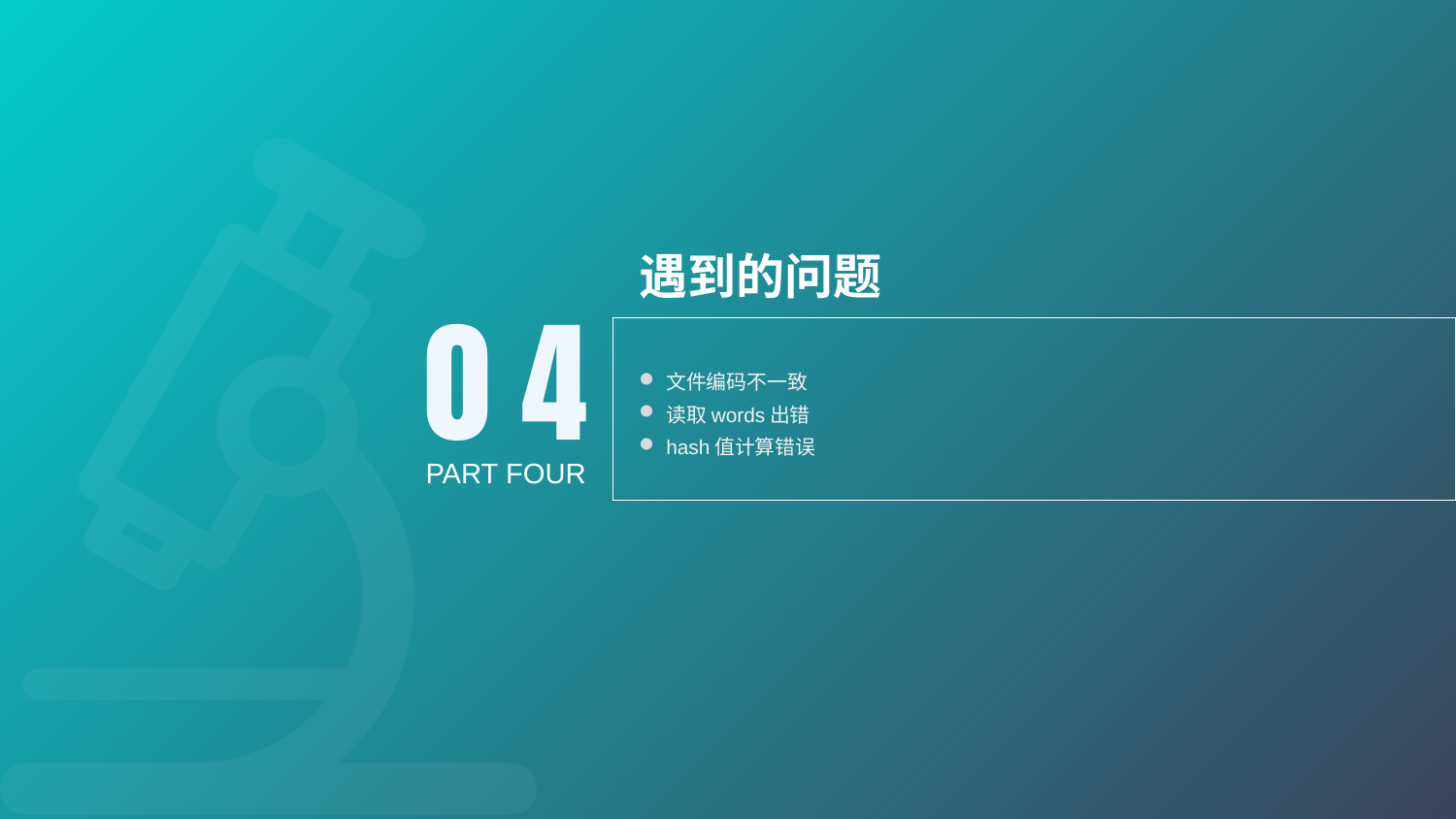

遇到的问题
0 4

文件编码不一致
读取words出错
hash值计算错误
PART FOUR